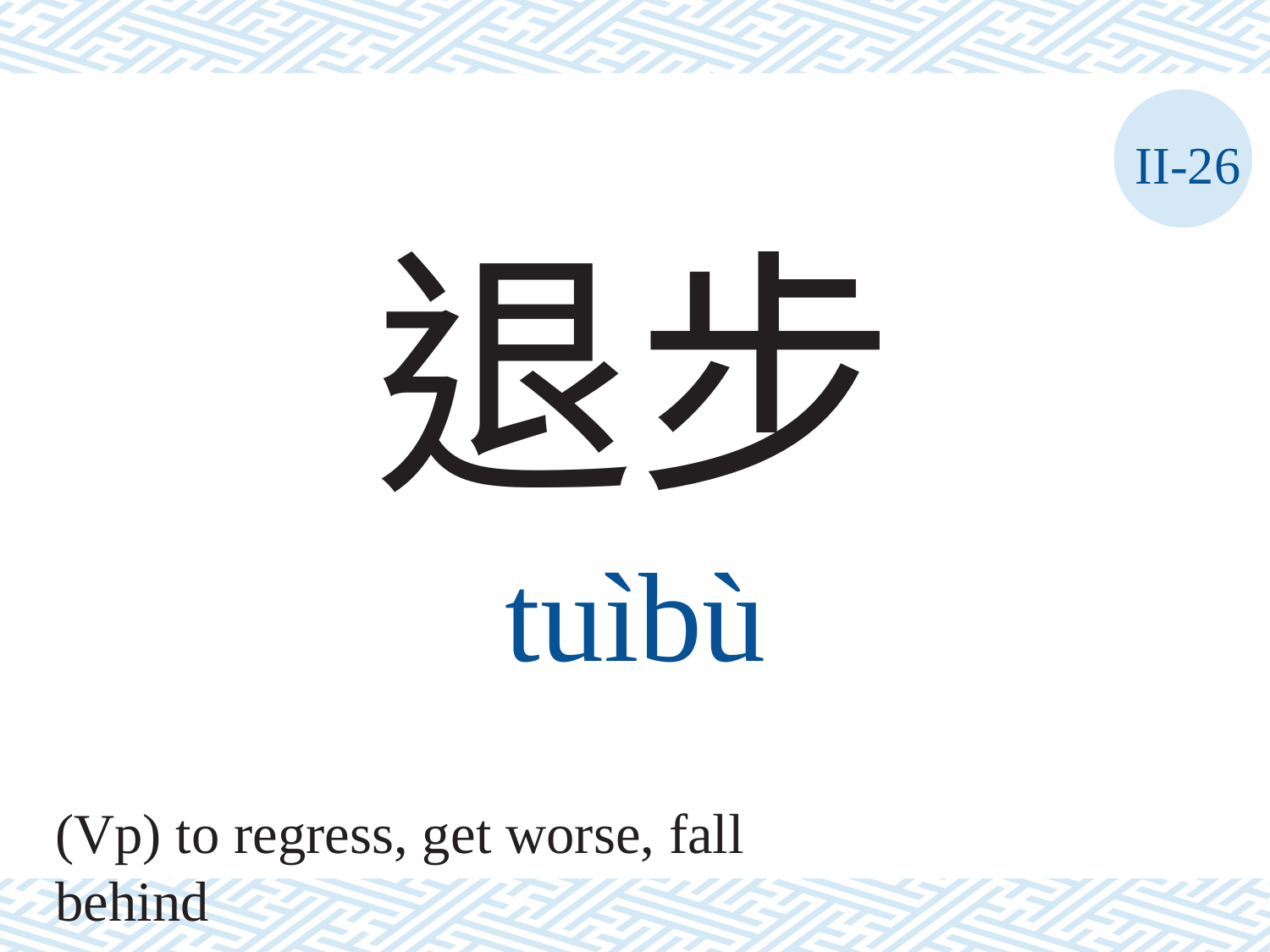

II-26
退步
tuìbù
(Vp) to regress, get worse, fall behind